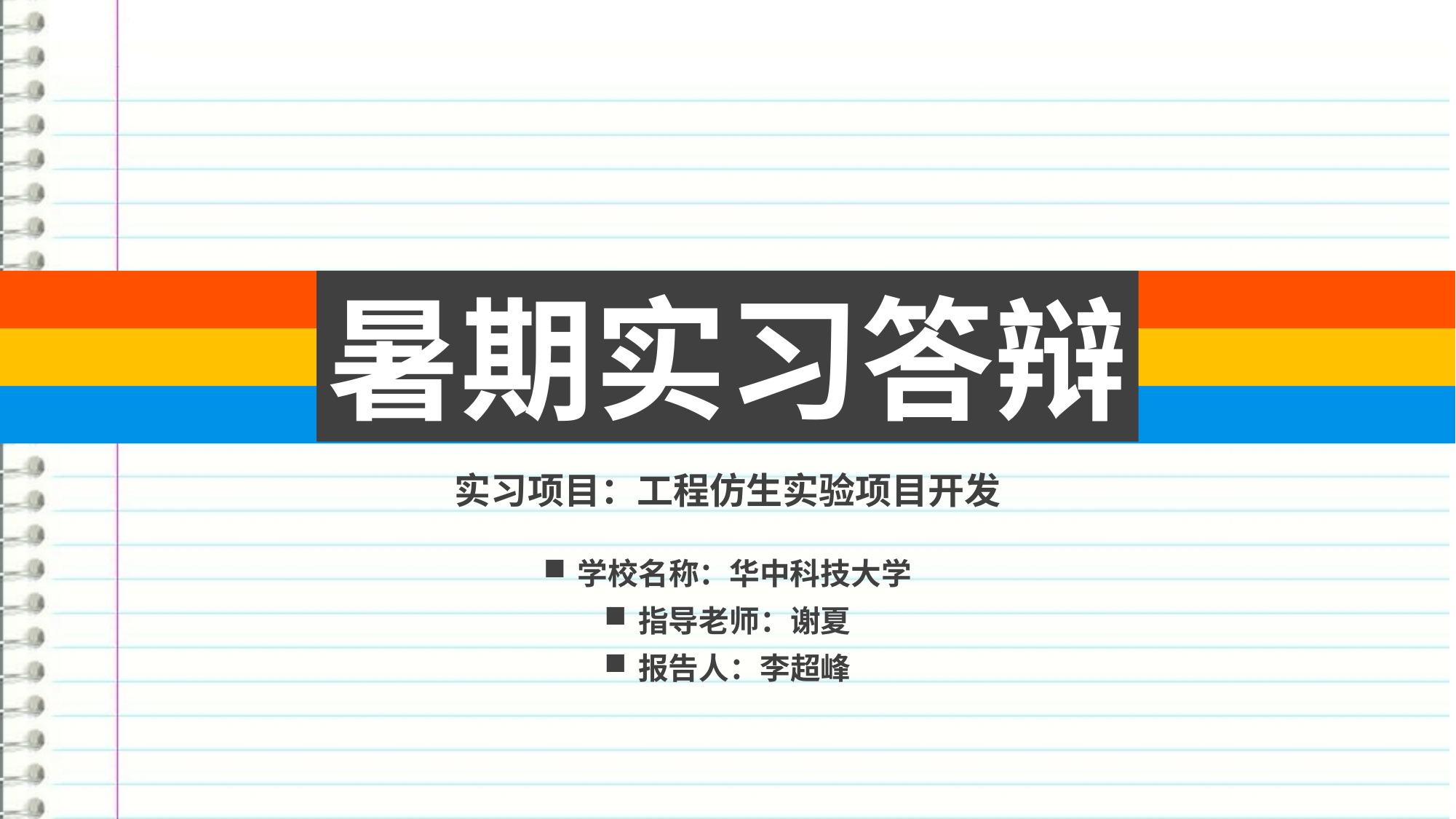

暑期实习答辩
实习项目：工程仿生实验项目开发
学校名称：华中科技大学
指导老师：谢夏
报告人：李超峰